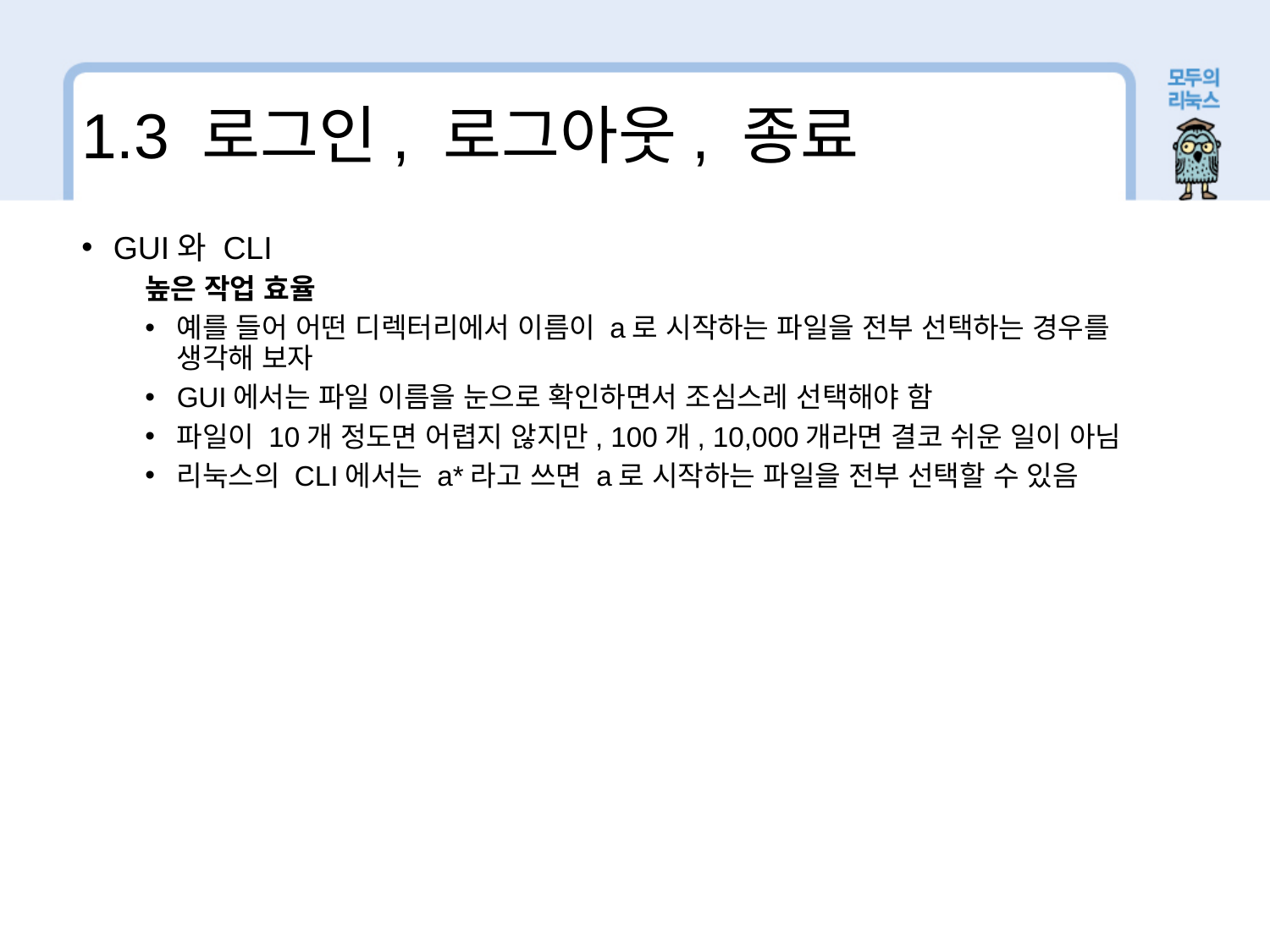

1.3 로그인, 로그아웃, 종료
GUI와 CLI
높은 작업 효율
예를 들어 어떤 디렉터리에서 이름이 a로 시작하는 파일을 전부 선택하는 경우를 생각해 보자
GUI에서는 파일 이름을 눈으로 확인하면서 조심스레 선택해야 함
파일이 10개 정도면 어렵지 않지만, 100개, 10,000개라면 결코 쉬운 일이 아님
리눅스의 CLI에서는 a*라고 쓰면 a로 시작하는 파일을 전부 선택할 수 있음